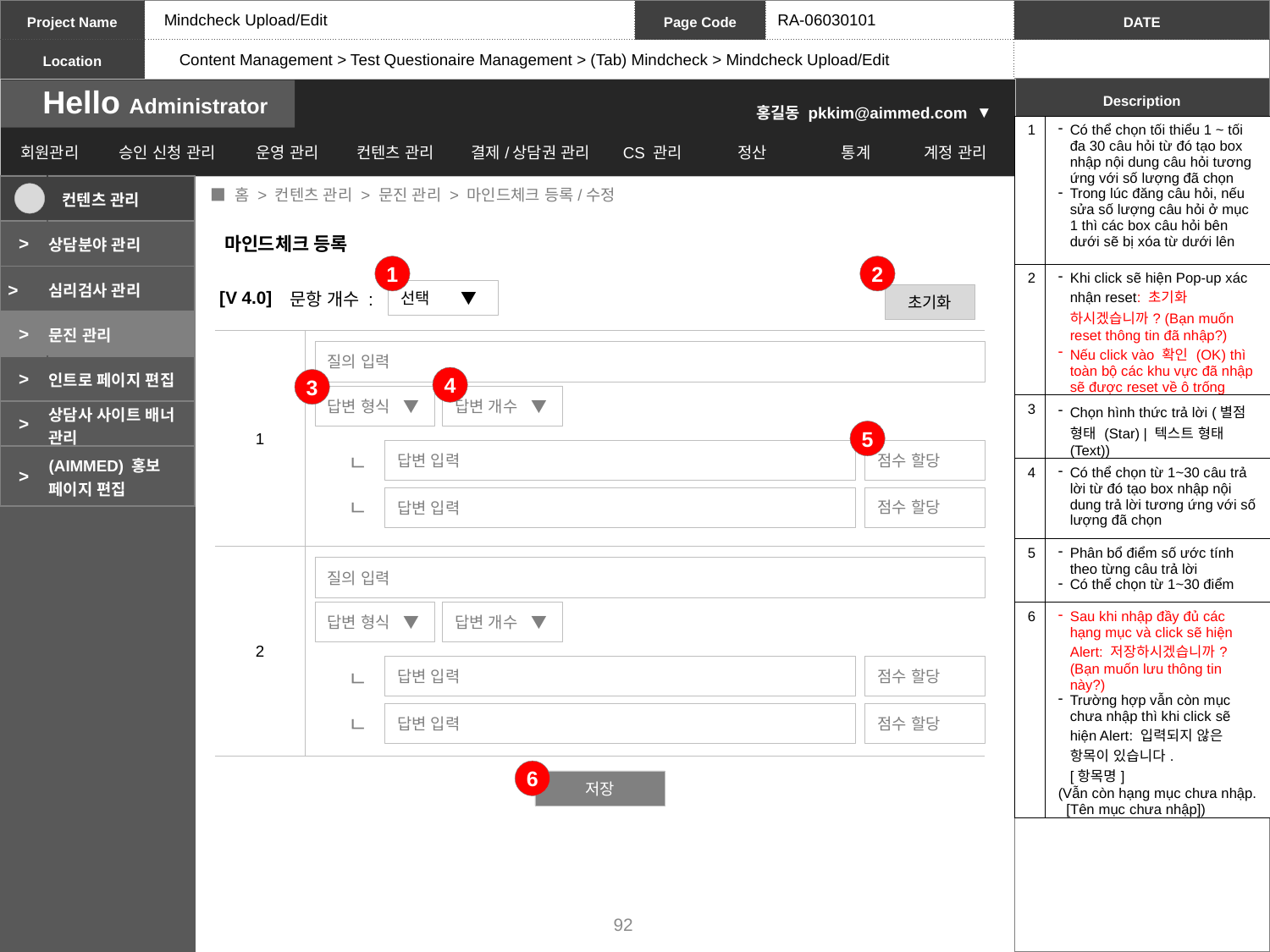

Mindcheck Upload/Edit
RA-06030101
Content Management > Test Questionaire Management > (Tab) Mindcheck > Mindcheck Upload/Edit
| 1 | Có thể chọn tối thiểu 1 ~ tối đa 30 câu hỏi từ đó tạo box nhập nội dung câu hỏi tương ứng với số lượng đã chọn Trong lúc đăng câu hỏi, nếu sửa số lượng câu hỏi ở mục 1 thì các box câu hỏi bên dưới sẽ bị xóa từ dưới lên |
| --- | --- |
| 2 | Khi click sẽ hiện Pop-up xác nhận reset: 초기화 하시겠습니까? (Bạn muốn reset thông tin đã nhập?) Nếu click vào 확인 (OK) thì toàn bộ các khu vực đã nhập sẽ được reset về ô trống |
| 3 | Chọn hình thức trả lời (별점 형태 (Star) | 텍스트 형태 (Text)) |
| 4 | Có thể chọn từ 1~30 câu trả lời từ đó tạo box nhập nội dung trả lời tương ứng với số lượng đã chọn |
| 5 | Phân bổ điểm số ước tính theo từng câu trả lời Có thể chọn từ 1~30 điểm |
| 6 | Sau khi nhập đầy đủ các hạng mục và click sẽ hiện Alert: 저장하시겠습니까? (Bạn muốn lưu thông tin này?) Trường hợp vẫn còn mục chưa nhập thì khi click sẽ hiện Alert: 입력되지 않은 항목이 있습니다. [항목명] (Vẫn còn hạng mục chưa nhập. [Tên mục chưa nhập]) |
   ■ 홈 > 컨텐츠 관리 > 문진 관리 > 마인드체크 등록/수정

|  | 컨텐츠 관리 |
| --- | --- |
| > | 상담분야 관리 |
| > | 심리검사 관리 |
| > | 문진 관리 |
| > | 인트로 페이지 편집 |
| > | 상담사 사이트 배너 관리 |
| > | (AIMMED) 홍보 페이지 편집 |

마인드체크 등록
1
2
[V 4.0]
선택       ▼
문항 개수 :
초기화
| 1 |  |
| --- | --- |
| 2 |  |
질의 입력
4
3
답변 형식   ▼
답변 개수   ▼
5
점수 할당
답변 입력
ㄴ
점수 할당
답변 입력
ㄴ
질의 입력
답변 형식   ▼
답변 개수   ▼
점수 할당
답변 입력
ㄴ
점수 할당
답변 입력
ㄴ
6
저장
92